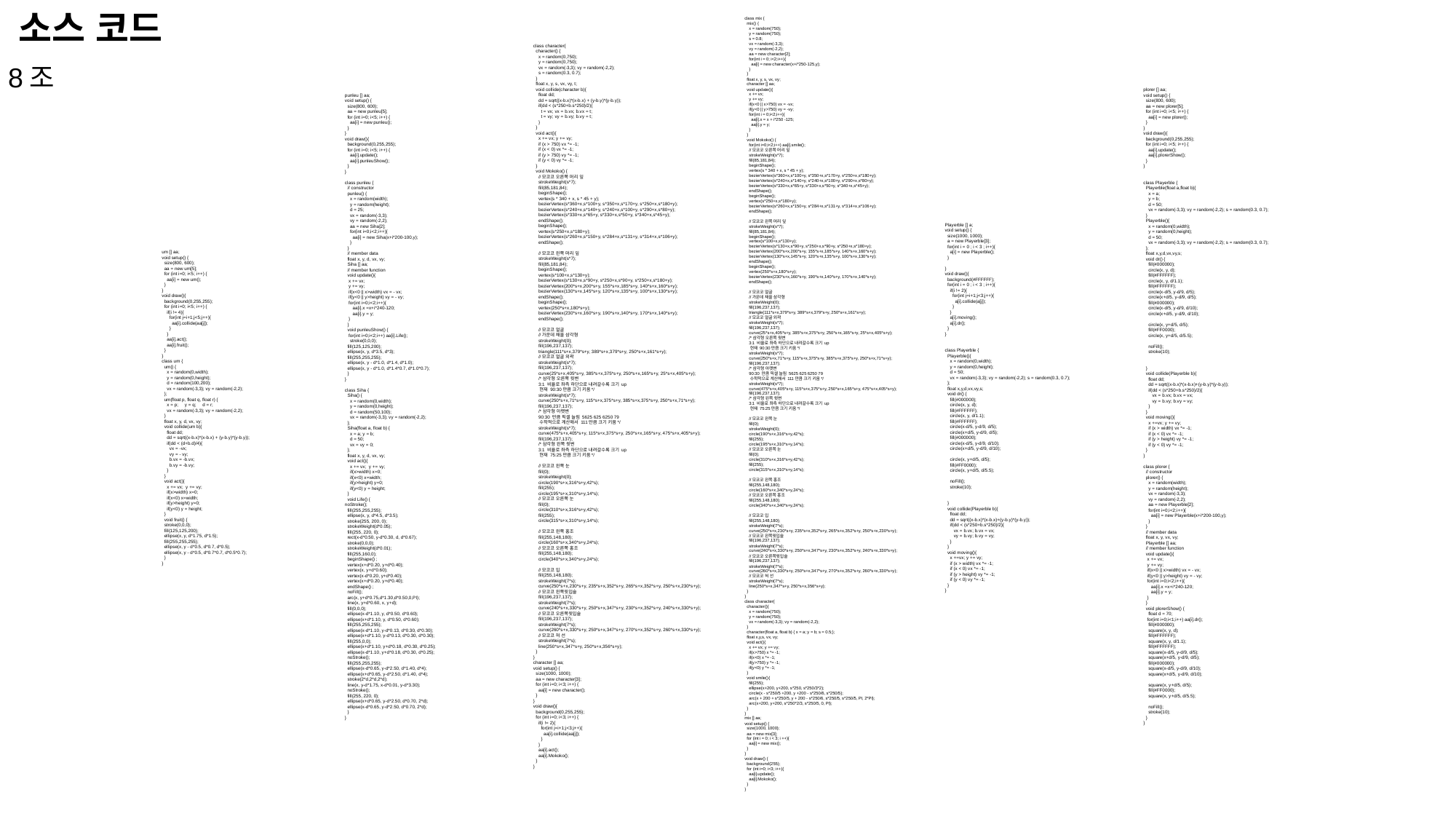

소스 코드
class mix {
  mix() {
    x = random(750);
    y = random(750);
    s = 0.8;
    vx = random(-3,3);
    vy = random(-2,2);
    aa = new character[2];
    for(int i = 0; i<2;i++){
      aa[i] = new character(x+i*250-125,y);
    }
  }
  float x, y, s, vx, vy;
  character [] aa;
  void update(){
    x += vx;
    y += vy;
    if(x<0 || x>750) vx = -vx;
    if(y<0 || y>750) vy = -vy;
    for(int i = 0;i<2;i++){
      aa[i].x = x + i*250 -125;
      aa[i].y = y;
    }
  }
  void Mokoko() {
    for(int i=0;i<2;i++) aa[i].smile();
    //모코코 오른쪽 머리 잎
    strokeWeight(s*7);
    fill(85,181,84);
    beginShape();
    vertex(s * 340 + x, s * 45 + y);
    bezierVertex(s*360+x,s*100+y, s*350+x,s*170+y, s*250+x,s*180+y);
    bezierVertex(s*240+x,s*140+y, s*240+x,s*100+y, s*290+x,s*80+y);
    bezierVertex(s*330+x,s*65+y, s*330+x,s*50+y, s*340+x,s*45+y);
    endShape();
    beginShape();
    vertex(s*250+x,s*180+y);
    bezierVertex(s*260+x,s*150+y, s*284+x,s*131+y, s*314+x,s*106+y);
    endShape();

    //모코코 왼쪽 머리 잎
    strokeWeight(s*7);
    fill(85,181,84);
    beginShape();
    vertex(s*100+x,s*130+y);
    bezierVertex(s*130+x,s*90+y, s*250+x,s*90+y, s*250+x,s*180+y);
    bezierVertex(200*s+x,200*s+y, 155*s+x,185*s+y, 140*s+x,160*s+y);
    bezierVertex(130*s+x,145*s+y, 120*s+x,135*s+y, 100*s+x,130*s+y);
    endShape();
    beginShape();
    vertex(250*s+x,180*s+y);
    bezierVertex(230*s+x,160*s+y, 190*s+x,140*s+y, 170*s+x,140*s+y);
    endShape();

    //모코코 얼굴
    //가운데 채울 삼각형
    strokeWeight(0);
    fill(196,237,137);
    triangle(111*s+x,379*s+y, 389*s+x,379*s+y, 250*s+x,161*s+y);
    //모코코 얼굴 외곽
    strokeWeight(s*7);
    fill(196,237,137);
    curve(25*s+x,405*s+y, 385*s+x,375*s+y, 250*s+x,165*s+y, 25*s+x,405*s+y);
    /*삼각형 오른쪽 윗변
    3:1 비율로 좌측 하단으로 내려갈수록 크기 up
    현재 90:30만큼 크기 키움*/
    strokeWeight(s*7);
    curve(250*s+x,71*s+y, 115*s+x,375*s+y, 385*s+x,375*s+y, 250*s+x,71*s+y);
    fill(196,237,137);
    /*삼각형 아랫변
    90:30 만큼 픽셀 늘림 5625 625 6250 79
    수학적으로 계산해서 111만큼 크기 키움*/
    strokeWeight(s*7);
    curve(475*s+x,405*s+y, 115*s+x,375*s+y, 250*s+x,165*s+y, 475*s+x,405*s+y);
    fill(196,237,137);
    /*삼각형 왼쪽 윗변
    3:1 비율로 좌측 하단으로 내려갈수록 크기 up
    현재 75:25만큼 크기 키움*/

    //모코코 왼쪽 눈
    fill(0);
    strokeWeight(0);
    circle(190*s+x,316*s+y,42*s);
    fill(255);
    circle(195*s+x,310*s+y,14*s);
    //모코코 오른쪽 눈
    fill(0);
    circle(310*s+x,316*s+y,42*s);
    fill(255);
    circle(315*s+x,310*s+y,14*s);

    //모코코 왼쪽 홍조
    fill(255,148,180);
    circle(160*s+x,340*s+y,24*s);
    //모코코 오른쪽 홍조
    fill(255,148,180);
    circle(340*s+x,340*s+y,24*s);

    //모코코 입
    fill(255,148,180);
    strokeWeight(7*s);
    curve(250*s+x,230*s+y, 235*s+x,352*s+y, 265*s+x,352*s+y, 250*s+x,230*s+y);
    //모코코 왼쪽윗입술
    fill(196,237,137);
    strokeWeight(7*s);
    curve(240*s+x,330*s+y, 250*s+x,347*s+y, 230*s+x,352*s+y, 240*s+x,330*s+y);
    //모코코 오른쪽윗입술
    fill(196,237,137);
    strokeWeight(7*s);
    curve(260*s+x,330*s+y, 250*s+x,347*s+y, 270*s+x,352*s+y, 260*s+x,330*s+y);
    //모코코 혀 선
    strokeWeight(7*s);
    line(250*s+x,347*s+y, 250*s+x,356*s+y);
  }
}
class character{
  character(){
    x = random(750);
    y = random(750);
    vx = random(-3,3); vy = random(-2,2);
  }
  character(float a, float b) { x = a; y = b; s = 0.5;};
  float x,y,s, vx, vy;
  void act(){
    x += vx; y += vy;
    if(x>750) x *= -1;
    if(x<0) x *= -1;
    if(y>750) y *= -1;
    if(y<0) y *= -1;
  }
  void smile(){
    fill(255);
    ellipse(x+200, y+200, s*250, s*250/3*2);
    circle(x - s*250/5 +200, y +200 - s*250/6, s*250/5);
    arc(x + 200 + s*250/5, y + 200 - s*250/6, s*250/5, s*250/5, PI, 2*PI);
    arc(x+200, y+200, s*250*2/3, s*250/5, 0, PI);
  }
}
mix [] aa;
void setup() {
  size(1000, 1000);
  aa = new mix[3];
  for (int i = 0; i < 3; i ++){
    aa[i] = new mix();
  }
}
void draw() {
  background(255);
  for (int i=0; i<3; i++){
    aa[i].update();
    aa[i].Mokoko();
  }
}
class character{
  character() {
    x = random(0,750);
    y = random(0,750);
    vx = random(-3,3); vy = random(-2,2);
    s = random(0.3, 0.7);
  }
  float x, y, s, vx, vy, t;
  void collide(character b){
    float dd;
    dd = sqrt((x-b.x)*(x-b.x) + (y-b.y)*(y-b.y));
    if(dd < (s*250+b.s*250)/2){
      t = vx; vx = b.vx; b.vx = t;
      t = vy; vy = b.vy; b.vy = t;
    }
  }
  void act(){
    x += vx; y += vy;
    if (x > 750) vx *= -1;
    if (x < 0) vx *= -1;
    if (y > 750) vy *= -1;
    if (y < 0) vy *= -1;
  }
  void Mokoko() {
    //모코코 오른쪽 머리 잎
    strokeWeight(s*7);
    fill(85,181,84);
    beginShape();
    vertex(s * 340 + x, s * 45 + y);
    bezierVertex(s*360+x,s*100+y, s*350+x,s*170+y, s*250+x,s*180+y);
    bezierVertex(s*240+x,s*140+y, s*240+x,s*100+y, s*290+x,s*80+y);
    bezierVertex(s*330+x,s*65+y, s*330+x,s*50+y, s*340+x,s*45+y);
    endShape();
    beginShape();
    vertex(s*250+x,s*180+y);
    bezierVertex(s*260+x,s*150+y, s*284+x,s*131+y, s*314+x,s*106+y);
    endShape();

    //모코코 왼쪽 머리 잎
    strokeWeight(s*7);
    fill(85,181,84);
    beginShape();
    vertex(s*100+x,s*130+y);
    bezierVertex(s*130+x,s*90+y, s*250+x,s*90+y, s*250+x,s*180+y);
    bezierVertex(200*s+x,200*s+y, 155*s+x,185*s+y, 140*s+x,160*s+y);
    bezierVertex(130*s+x,145*s+y, 120*s+x,135*s+y, 100*s+x,130*s+y);
    endShape();
    beginShape();
    vertex(250*s+x,180*s+y);
    bezierVertex(230*s+x,160*s+y, 190*s+x,140*s+y, 170*s+x,140*s+y);
    endShape();

    //모코코 얼굴
    //가운데 채울 삼각형
    strokeWeight(0);
    fill(196,237,137);
    triangle(111*s+x,379*s+y, 389*s+x,379*s+y, 250*s+x,161*s+y);
    //모코코 얼굴 외곽
    strokeWeight(s*7);
    fill(196,237,137);
    curve(25*s+x,405*s+y, 385*s+x,375*s+y, 250*s+x,165*s+y, 25*s+x,405*s+y);
    /*삼각형 오른쪽 윗변
    3:1 비율로 좌측 하단으로 내려갈수록 크기 up
    현재 90:30만큼 크기 키움*/
    strokeWeight(s*7);
    curve(250*s+x,71*s+y, 115*s+x,375*s+y, 385*s+x,375*s+y, 250*s+x,71*s+y);
    fill(196,237,137);
    /*삼각형 아랫변
    90:30 만큼 픽셀 늘림 5625 625 6250 79
    수학적으로 계산해서 111만큼 크기 키움*/
    strokeWeight(s*7);
    curve(475*s+x,405*s+y, 115*s+x,375*s+y, 250*s+x,165*s+y, 475*s+x,405*s+y);
    fill(196,237,137);
    /*삼각형 왼쪽 윗변
    3:1 비율로 좌측 하단으로 내려갈수록 크기 up
    현재 75:25만큼 크기 키움*/

    //모코코 왼쪽 눈
    fill(0);
    strokeWeight(0);
    circle(190*s+x,316*s+y,42*s);
    fill(255);
    circle(195*s+x,310*s+y,14*s);
    //모코코 오른쪽 눈
    fill(0);
    circle(310*s+x,316*s+y,42*s);
    fill(255);
    circle(315*s+x,310*s+y,14*s);

    //모코코 왼쪽 홍조
    fill(255,148,180);
    circle(160*s+x,340*s+y,24*s);
    //모코코 오른쪽 홍조
    fill(255,148,180);
    circle(340*s+x,340*s+y,24*s);

    //모코코 입
    fill(255,148,180);
    strokeWeight(7*s);
    curve(250*s+x,230*s+y, 235*s+x,352*s+y, 265*s+x,352*s+y, 250*s+x,230*s+y);
    //모코코 왼쪽윗입술
    fill(196,237,137);
    strokeWeight(7*s);
    curve(240*s+x,330*s+y, 250*s+x,347*s+y, 230*s+x,352*s+y, 240*s+x,330*s+y);
    //모코코 오른쪽윗입술
    fill(196,237,137);
    strokeWeight(7*s);
    curve(260*s+x,330*s+y, 250*s+x,347*s+y, 270*s+x,352*s+y, 260*s+x,330*s+y);
    //모코코 혀 선
    strokeWeight(7*s);
    line(250*s+x,347*s+y, 250*s+x,356*s+y);
  }
}
character [] aa;
void setup() {
  size(1000, 1000);
  aa = new character[3];
  for (int i=0; i<3; i++) {
    aa[i] = new character();
  }
}
void draw(){
  background(0,255,255);
  for (int i=0; i<3; i++) {
    if(i != 2){
      for(int j=i+1;j<3;j++){
        aa[i].collide(aa[j]);
      }
    }
    aa[i].act();
    aa[i].Mokoko();
  }
}
8조
plorer [] aa;
void setup() {
  size(800, 600);
  aa = new plorer[5];
  for (int i=0; i<5; i++) {
    aa[i] = new plorer();
  }
}
void draw(){
  background(0,255,255);
  for (int i=0; i<5; i++) {
    aa[i].update();
    aa[i].plorerShow();
  }
}

class Playerble {
  Playerble(float a,float b){
    x = a;
    y = b;
    d = 50;
    vx = random(-3,3); vy = random(-2,2); s = random(0.3, 0.7);
  }
  Playerble(){
    x = random(0,width);
    y = random(0,height);
    d = 50;
    vx = random(-3,3); vy = random(-2,2); s = random(0.3, 0.7);
  };
  float x,y,d,vx,vy,s;
  void dr() {
    fill(#000000);
    circle(x, y, d);
    fill(#FFFFFF);
    circle(x, y, d/1.1);
    fill(#FFFFFF);
    circle(x-d/5, y-d/9, d/5);
    circle(x+d/5, y-d/9, d/5);
    fill(#000000);
    circle(x-d/5, y-d/9, d/10);
    circle(x+d/5, y-d/9, d/10);

    circle(x, y+d/5, d/5);
    fill(#FF0000);
    circle(x, y+d/5, d/5.5);

    noFill();
    stroke(10);

  }
  void collide(Playerble b){
    float dd;
    dd = sqrt((x-b.x)*(x-b.x)+(y-b.y)*(y-b.y));
    if(dd < (s*250+b.s*250)/2){
       vx = b.vx; b.vx = vx;
       vy = b.vy; b.vy = vy;
    }
  }
  void moving(){
    x +=vx; y += vy;
    if (x > width) vx *= -1;
    if (x < 0) vx *= -1;
    if (y > height) vy *= -1;
    if (y < 0) vy *= -1;
  }
}

class plorer {
  // constructor
  plorer() {
    x = random(width);
    y = random(height);
    vx = random(-3,3);
    vy = random(-2,2);
    aa = new Playerble[2];
    for(int i=0;i<2;i++){
      aa[i] = new Playerble(x+i*200-100,y);
    }
  }
  // member data
  float x, y, vx, vy;
  Playerble [] aa;
  // member function
  void update(){
   x += vx;
   y += vy;
   if(x<0 || x>width) vx = - vx;
   if(y<0 || y>height) vy = - vy;
   for(int i=0;i<2;i++){
      aa[i].x =x+i*240-120;
      aa[i].y = y;
   }
  }
  void plorerShow() {
    float d = 70;
   for(int i=0;i<1;i++) aa[i].dr();
    fill(#000000);
    square(x, y, d);
    fill(#FFFFFF);
    square(x, y, d/1.1);
    fill(#FFFFFF);
    square(x-d/5, y-d/9, d/5);
    square(x+d/5, y-d/9, d/5);
    fill(#000000);
    square(x-d/5, y-d/9, d/10);
    square(x+d/5, y-d/9, d/10);

    square(x, y+d/5, d/5);
    fill(#FF0000);
    square(x, y+d/5, d/5.5);

    noFill();
    stroke(10);
  }
}
punleu [] aa;
void setup() {
  size(800, 600);
  aa = new punleu[5];
  for (int i=0; i<5; i++) {
    aa[i] = new punleu();
  }
}
void draw(){
  background(0,255,255);
  for (int i=0; i<5; i++) {
    aa[i].update();
    aa[i].punleuShow();
  }
}

class punleu {
  // constructor
  punleu() {
    x = random(width);
    y = random(height);
    d = 25;
    vx = random(-3,3);
    vy = random(-2,2);
    aa = new Siha[2];
    for(int i=0;i<2;i++){
      aa[i] = new Siha(x+i*200-100,y);
    }
  }
  // member data
  float x, y, d, vx, vy;
  Siha [] aa;
  // member function
  void update(){
   x += vx;
   y += vy;
   if(x<0 || x>width) vx = - vx;
   if(y<0 || y>height) vy = - vy;
   for(int i=0;i<2;i++){
      aa[i].x =x+i*240-120;
      aa[i].y = y;
   }
  }
  void punleuShow() {
   for(int i=0;i<2;i++) aa[i].Life();
    stroke(0,0,0);
  fill(125,125,200);
  ellipse(x, y, d*3.5, d*3);
  fill(255,255,255);
  ellipse(x, y - d*1.0, d*1.4, d*1.0);
  ellipse(x, y - d*1.0, d*1.4*0.7, d*1.0*0.7);
  }
}

class Siha {
  Siha() {
    x = random(0,width);
    y = random(0,height);
    d = random(50,100);
    vx = random(-3,3); vy = random(-2,2);
  };
  Siha(float a, float b) {
    x = a; y = b;
    d = 50;
    vx = vy = 0;
  };
  float x, y, d, vx, vy;
  void act(){
    x += vx;  y += vy;
    if(x>width) x=0;
    if(x<0) x=width;
    if(y>height) y=0;
    if(y<0) y = height;
  }
  void Life() {
noStroke();
  fill(255,255,255);
  ellipse(x, y, d*4.5, d*3.5);
  stroke(255, 200, 0);
  strokeWeight(d*0.05);
  fill(255, 220, 0);
  rect(x-d*0.50, y-d*0.30, d, d*0.67);
  stroke(0,0,0);
  strokeWeight(d*0.01);
  fill(255,160,0);
  beginShape() ;
  vertex(x+d*0.20, y+d*0.40);
  vertex(x, y+d*0.60);
  vertex(x-d*0.20, y+d*0.40);
  vertex(x+d*0.20, y+d*0.40);
  endShape() ;
  noFill();
  arc(x, y+d*0.75,d*1.30,d*0.50,0,PI);
  line(x, y+d*0.60, x, y+d);
  fill(0,0,0);
  ellipse(x-d*1.10, y, d*0.50, d*0.60);
  ellipse(x+d*1.10, y, d*0.50, d*0.60);
  fill(255,255,255);
  ellipse(x-d*1.10, y-d*0.13, d*0.30, d*0.30);
  ellipse(x+d*1.10, y-d*0.13, d*0.30, d*0.30);
  fill(255,0,0);
  ellipse(x+d*1.10, y+d*0.18, d*0.30, d*0.25);
  ellipse(x-d*1.10, y+d*0.18, d*0.30, d*0.25);
  noStroke();
  fill(255,255,255);
  ellipse(x-d*0.65, y-d*2.50, d*1.40, d*4);
  ellipse(x+d*0.65, y-d*2.50, d*1.40, d*4);
  stroke(2*d,2*d,2*d);
  line(x, y-d*1.75, x-d*0.01, y-d*3.30);
  noStroke();
  fill(255, 220, 0);
  ellipse(x+d*0.65, y-d*2.50, d*0.70, 2*d);
  ellipse(x-d*0.65, y-d*2.50, d*0.70, 2*d);
  }
}
Playerble [] a;
void setup() {
  size(1000, 1000);
  a = new Playerble[3];
  for(int i = 0 ; i < 3 ; i++){
    a[i] = new Playerble();
  }

}
void draw(){
  background(#FFFFFF);
  for(int i = 0 ; i < 3 ; i++){
    if(i != 2){
      for(int j=i+1;j<3;j++){
        a[i].collide(a[j]);
      }
    }
    a[i].moving();
    a[i].dr();
  }
}

class Playerble {
  Playerble(){
    x = random(0,width);
    y = random(0,height);
    d = 50;
    vx = random(-3,3); vy = random(-2,2); s = random(0.3, 0.7);
  };
  float x,y,d,vx,vy,s;
  void dr() {
    fill(#000000);
    circle(x, y, d);
    fill(#FFFFFF);
    circle(x, y, d/1.1);
    fill(#FFFFFF);
    circle(x-d/5, y-d/9, d/5);
    circle(x+d/5, y-d/9, d/5);
    fill(#000000);
    circle(x-d/5, y-d/9, d/10);
    circle(x+d/5, y-d/9, d/10);

    circle(x, y+d/5, d/5);
    fill(#FF0000);
    circle(x, y+d/5, d/5.5);

    noFill();
    stroke(10);

  }
  void collide(Playerble b){
    float dd;
    dd = sqrt((x-b.x)*(x-b.x)+(y-b.y)*(y-b.y));
    if(dd < (s*250+b.s*250)/2){
       vx = b.vx; b.vx = vx;
       vy = b.vy; b.vy = vy;
    }
  }
  void moving(){
    x +=vx; y += vy;
    if (x > width) vx *= -1;
    if (x < 0) vx *= -1;
    if (y > height) vy *= -1;
    if (y < 0) vy *= -1;
  }
}
um [] aa;
void setup() {
  size(800, 600);
  aa = new um[5];
  for (int i=0; i<5; i++) {
    aa[i] = new um();
  }
}
void draw(){
  background(0,255,255);
  for (int i=0; i<5; i++) {
    if(i != 4){
      for(int j=i+1;j<5;j++){
        aa[i].collide(aa[j]);
      }
    }
    aa[i].act();
    aa[i].fruit();
  }
}
class um {
  um() {
    x = random(0,width);
    y = random(0,height);
    d = random(100,200);
    vx = random(-3,3); vy = random(-2,2);
  };
  um(float p, float q, float r) {
    x = p;     y = q;     d = r;
    vx = random(-3,3); vy = random(-2,2);
  }
  float x, y, d, vx, vy;
  void collide(um b){
    float dd;
    dd = sqrt((x-b.x)*(x-b.x) + (y-b.y)*(y-b.y));
    if(dd < (d+b.d)/4){
      vx = -vx;
      vy = - vy;
      b.vx = -b.vx;
      b.vy = -b.vy;
    }
  }
  void act(){
    x += vx;  y += vy;
    if(x>width) x=0;
    if(x<0) x=width;
    if(y>height) y=0;
    if(y<0) y = height;
  }
  void fruit() {
  stroke(0,0,0);
  fill(125,125,200);
  ellipse(x, y, d*1.75, d*1.5);
  fill(255,255,255);
  ellipse(x, y - d*0.5, d*0.7, d*0.5);
  ellipse(x, y - d*0.5, d*0.7*0.7, d*0.5*0.7);
  }
}